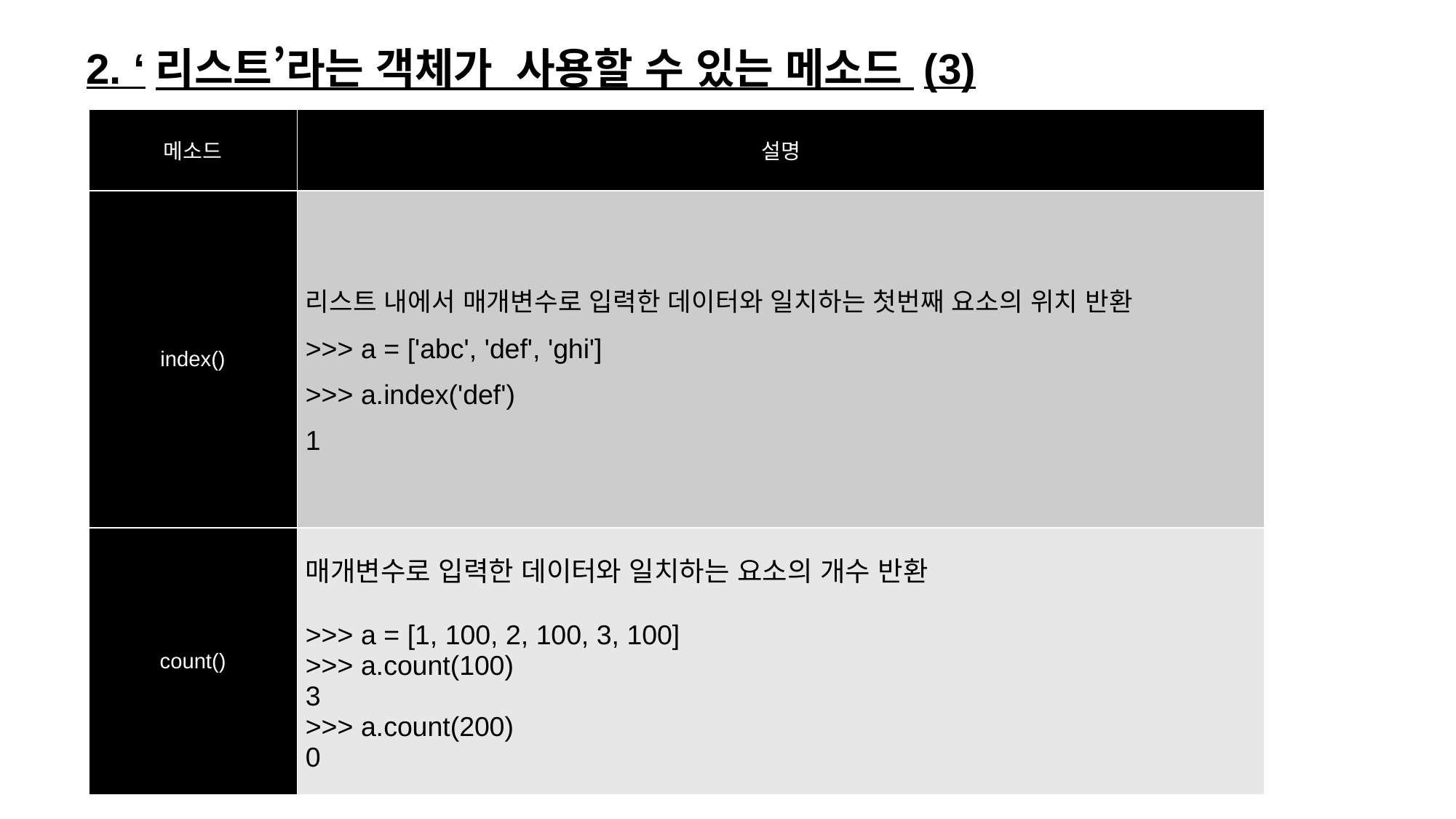

# 2. ‘리스트’라는 객체가  사용할 수 있는 메소드 (3)
| 메소드 | 설명 |
| --- | --- |
| index() | 리스트 내에서 매개변수로 입력한 데이터와 일치하는 첫번째 요소의 위치 반환 >>> a = ['abc', 'def', 'ghi'] >>> a.index('def') 1 |
| count() | 매개변수로 입력한 데이터와 일치하는 요소의 개수 반환   >>> a = [1, 100, 2, 100, 3, 100] >>> a.count(100) 3 >>> a.count(200) 0 |